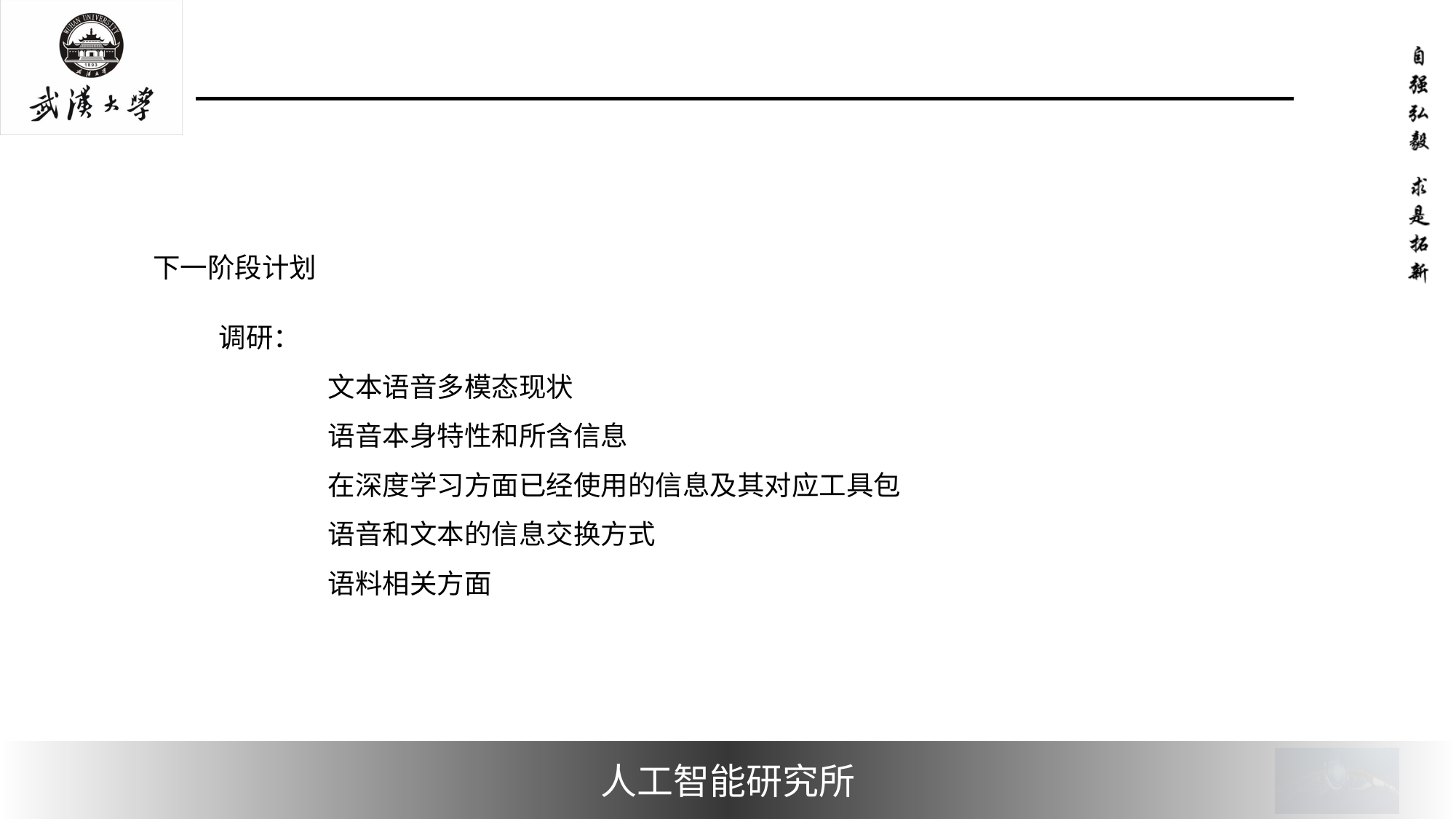

下一阶段计划
调研：
	文本语音多模态现状
	语音本身特性和所含信息
	在深度学习方面已经使用的信息及其对应工具包
	语音和文本的信息交换方式
	语料相关方面

10